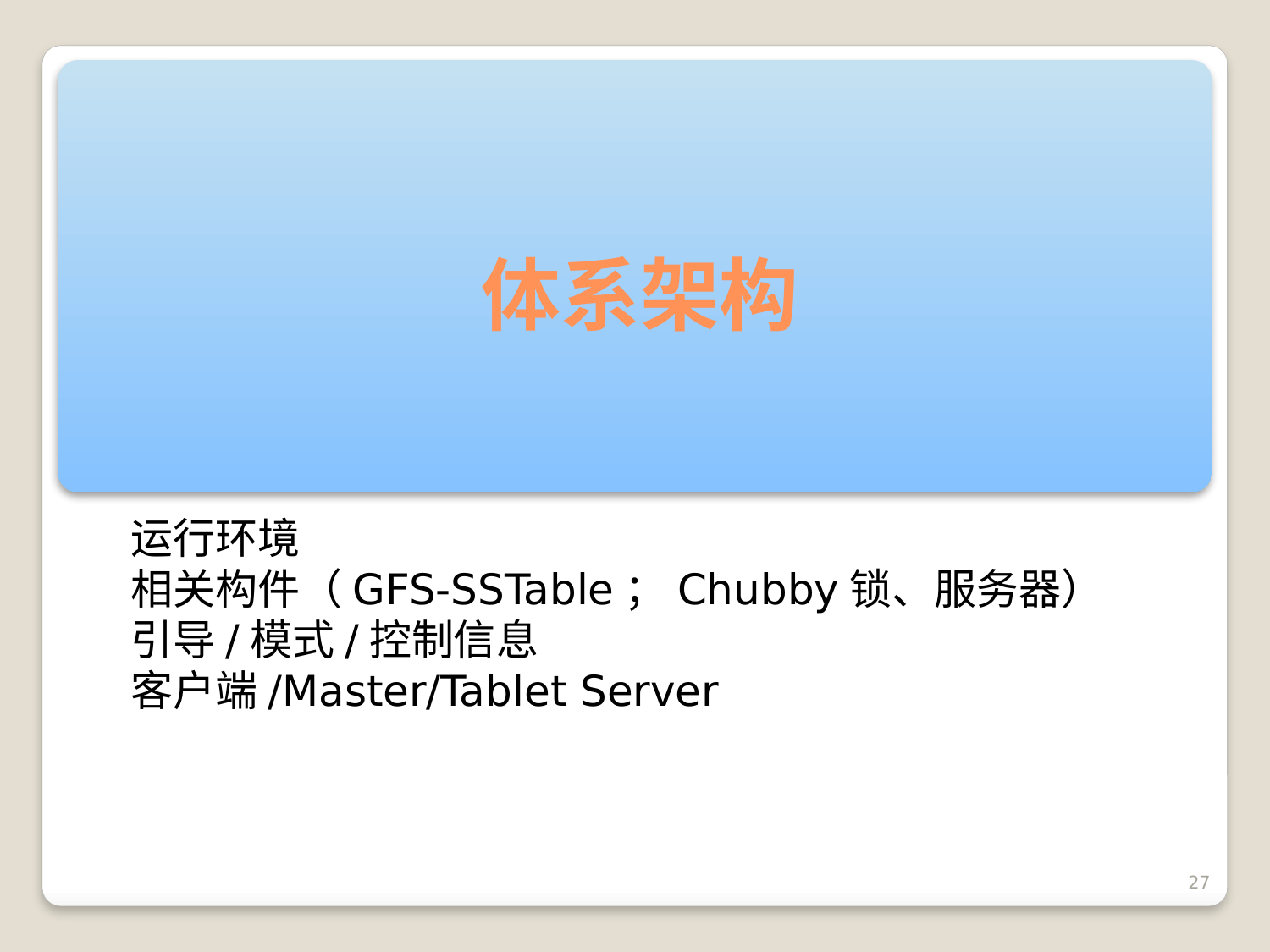

# 体系架构
运行环境
相关构件（GFS-SSTable；Chubby锁、服务器）
引导/模式/控制信息
客户端/Master/Tablet Server
27